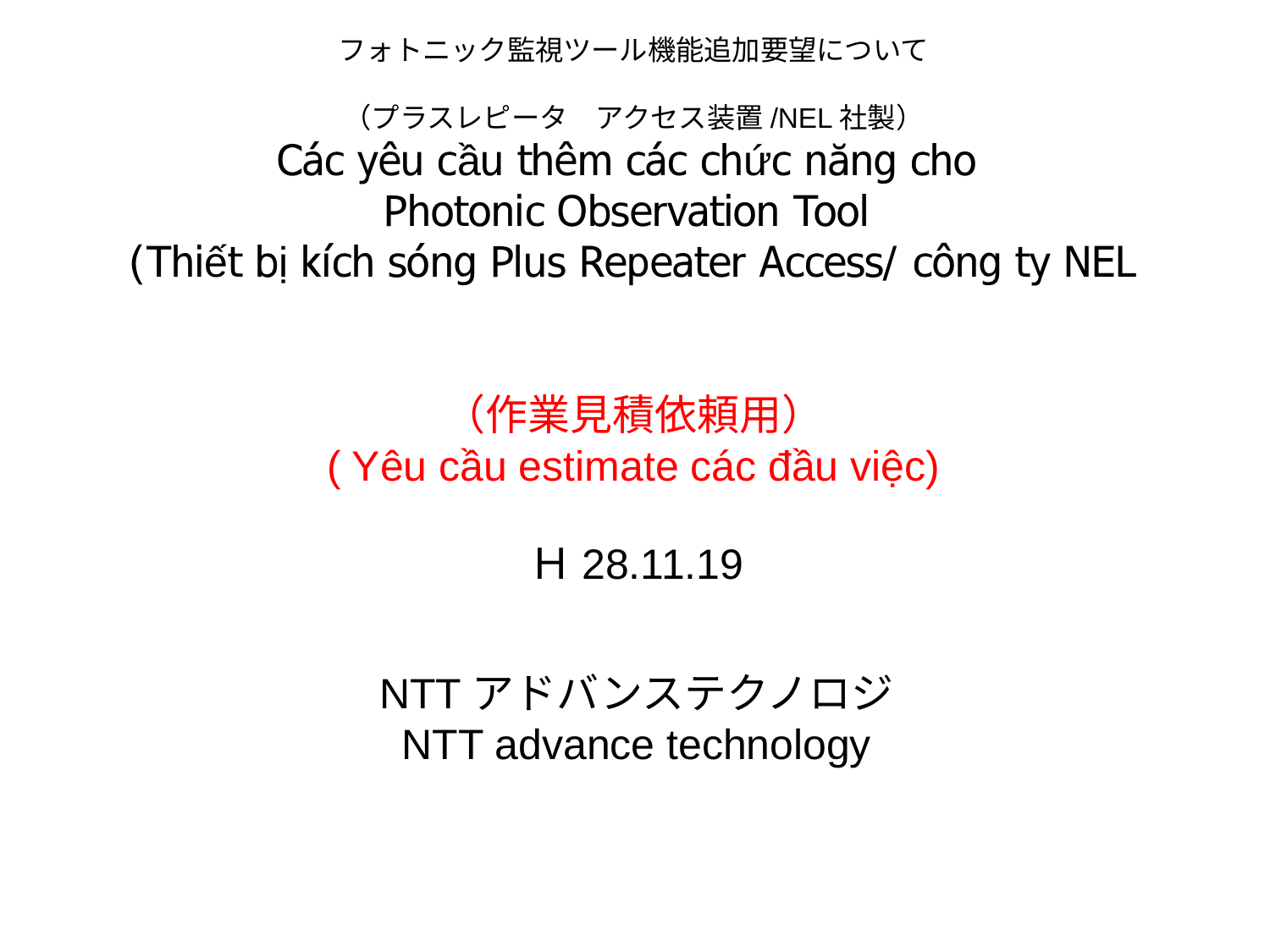

フォトニック監視ツール機能追加要望について

（プラスレピータ　アクセス装置/NEL社製）
Các yêu cầu thêm các chức năng cho
Photonic Observation Tool
(Thiết bị kích sóng Plus Repeater Access/ công ty NEL

（作業見積依頼用）
( Yêu cầu estimate các đầu việc)
Ｈ28.11.19
NTTアドバンステクノロジ
NTT advance technology